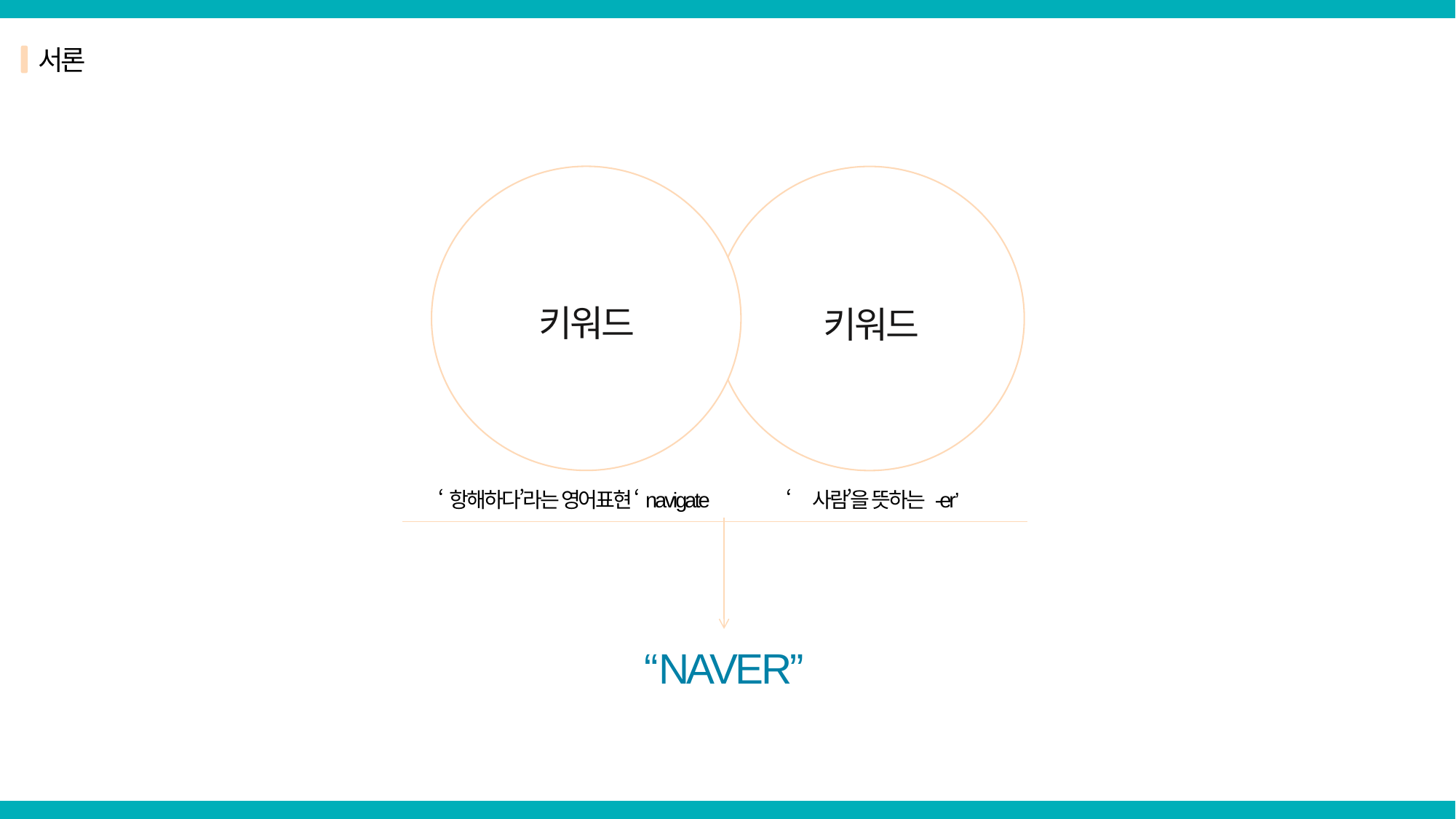

서론

키워드
키워드
‘사람’을 뜻하는 -er’
‘항해하다’라는 영어표현 ‘navigate
“NAVER”